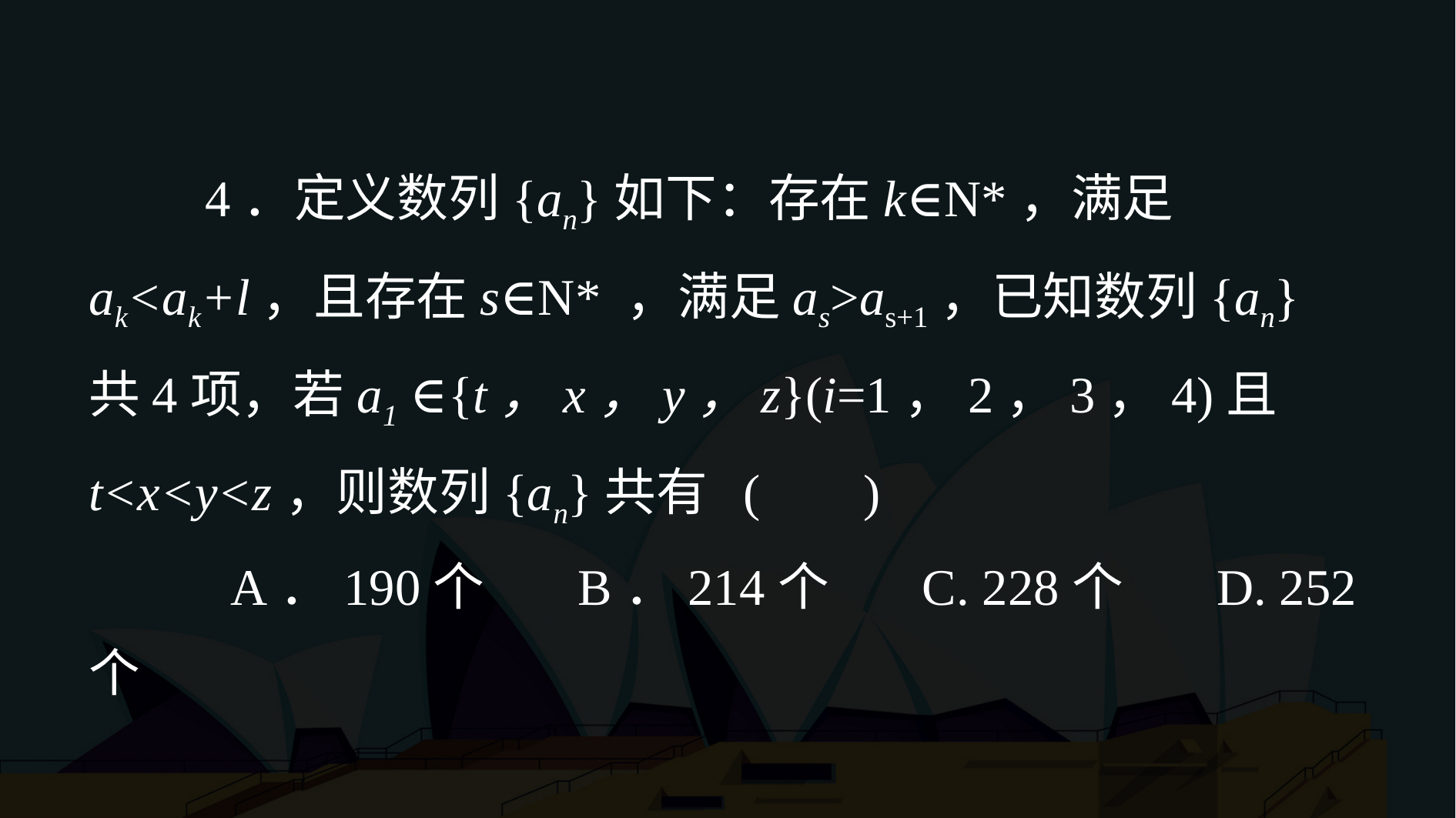

4．定义数列{an}如下：存在k∈N*，满足ak<ak+l，且存在s∈N* ，满足as>as+1，已知数列{an}共4项，若a1 ∈{t，x，y，z}(i=1，2，3，4)且t<x<y<z，则数列{an}共有  (        )
           A．190个       B．214个       C. 228个       D. 252个